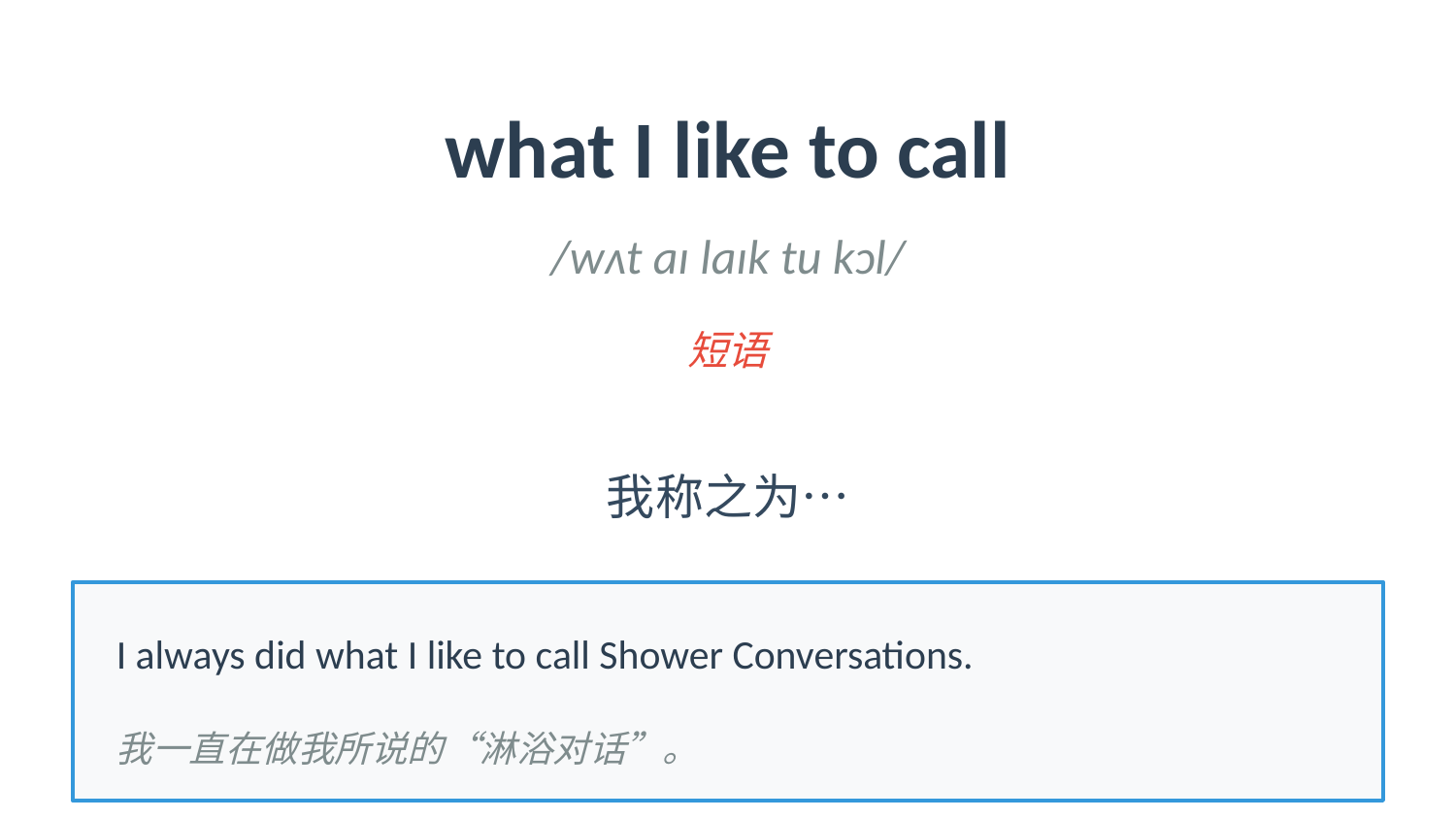

what I like to call
/wʌt aɪ laɪk tu kɔl/
短语
我称之为…

I always did what I like to call Shower Conversations.

我一直在做我所说的“淋浴对话”。